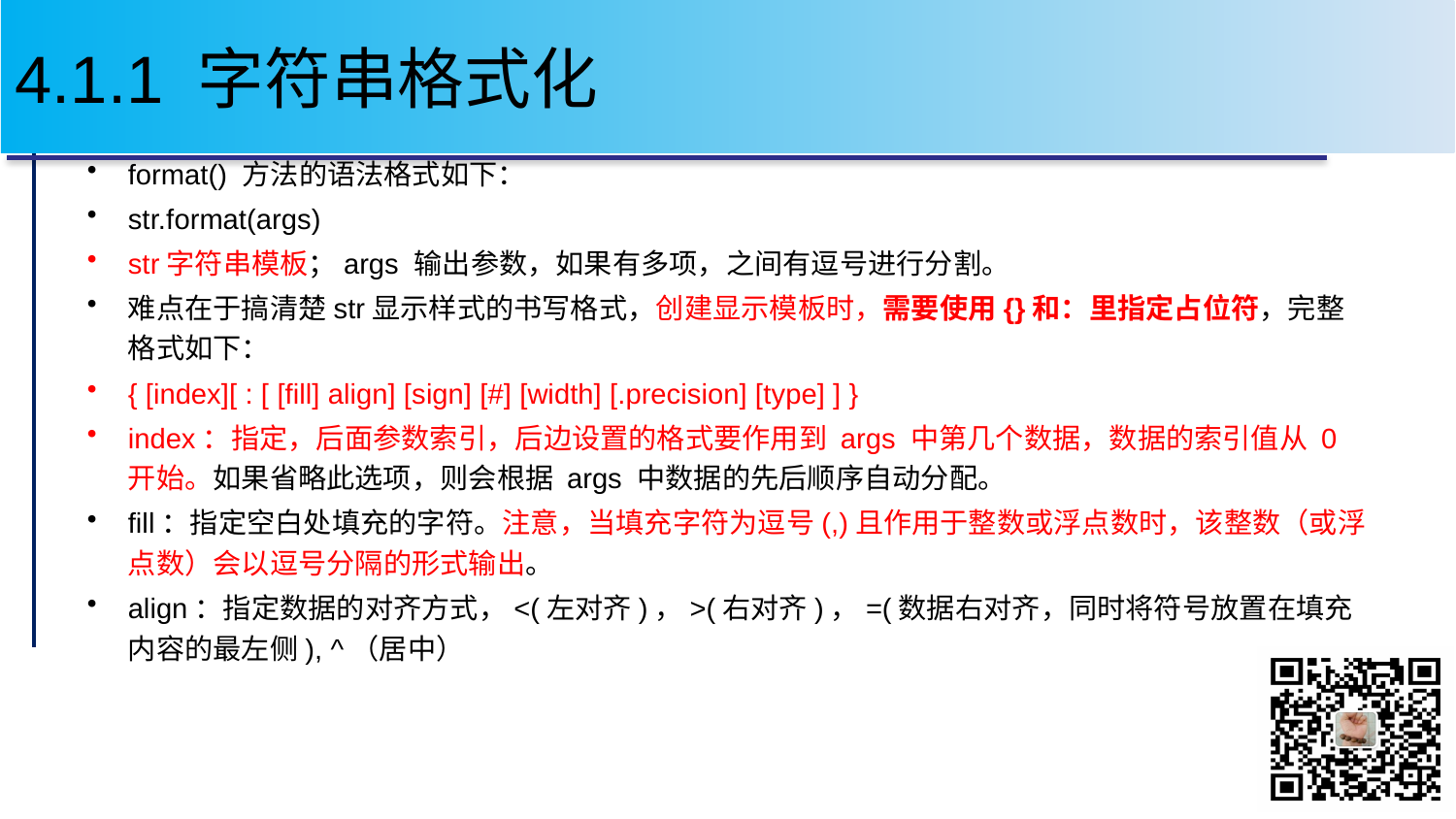

# 4.1.1 字符串格式化
format() 方法的语法格式如下：
str.format(args)
str字符串模板；args 输出参数，如果有多项，之间有逗号进行分割。
难点在于搞清楚str显示样式的书写格式，创建显示模板时，需要使用{}和：里指定占位符，完整格式如下：
{ [index][ : [ [fill] align] [sign] [#] [width] [.precision] [type] ] }
index：指定，后面参数索引，后边设置的格式要作用到 args 中第几个数据，数据的索引值从 0 开始。如果省略此选项，则会根据 args 中数据的先后顺序自动分配。
fill：指定空白处填充的字符。注意，当填充字符为逗号(,)且作用于整数或浮点数时，该整数（或浮点数）会以逗号分隔的形式输出。
align：指定数据的对齐方式，<(左对齐)，>(右对齐)，=(数据右对齐，同时将符号放置在填充内容的最左侧), ^（居中）